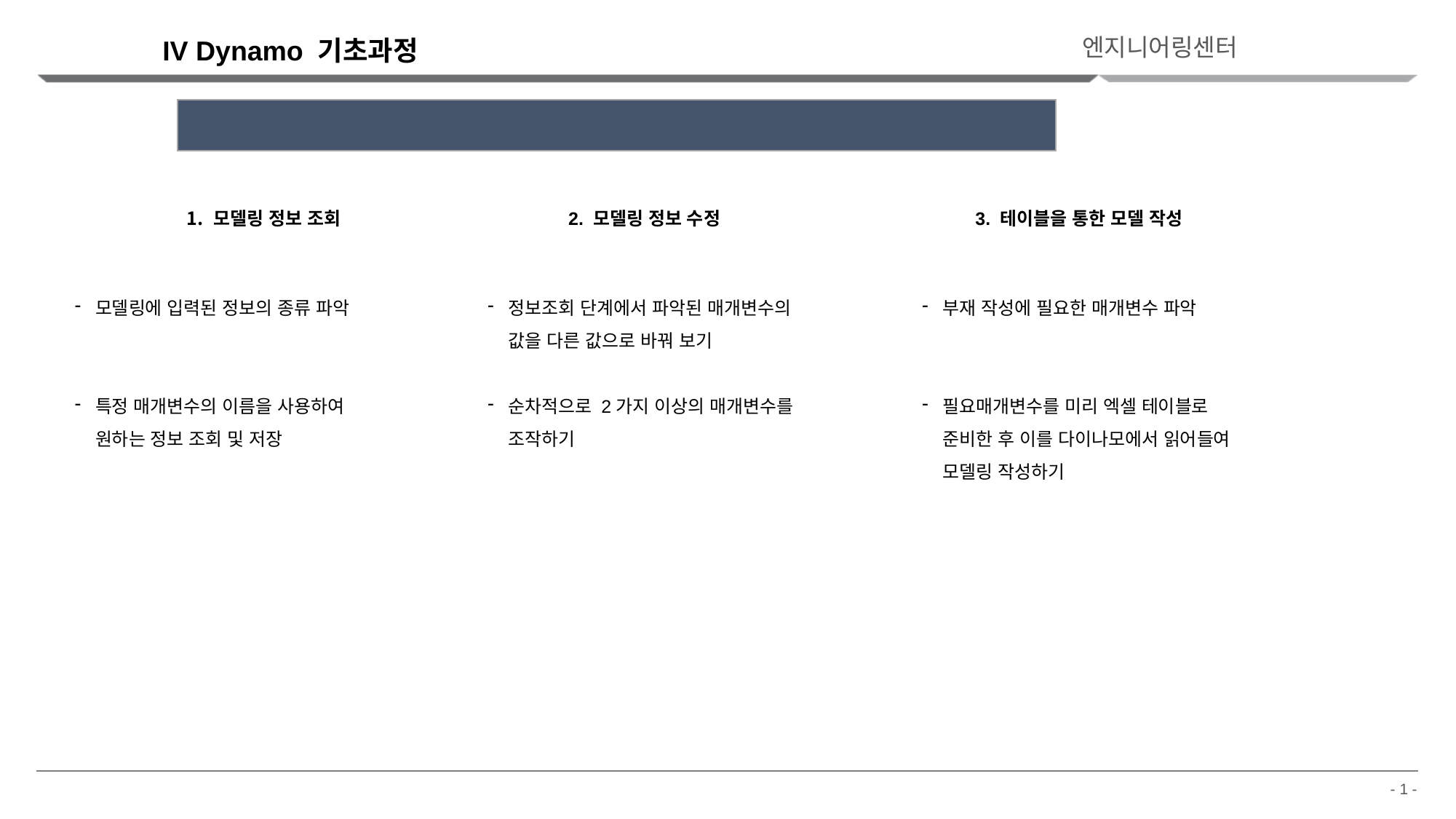

IV Dynamo 기초과정
엔지니어링센터
기초과정
모델링 정보 조회
2. 모델링 정보 수정
3. 테이블을 통한 모델 작성
모델링에 입력된 정보의 종류 파악

특정 매개변수의 이름을 사용하여 원하는 정보 조회 및 저장
정보조회 단계에서 파악된 매개변수의 값을 다른 값으로 바꿔 보기

순차적으로 2가지 이상의 매개변수를 조작하기
부재 작성에 필요한 매개변수 파악

필요매개변수를 미리 엑셀 테이블로 준비한 후 이를 다이나모에서 읽어들여 모델링 작성하기